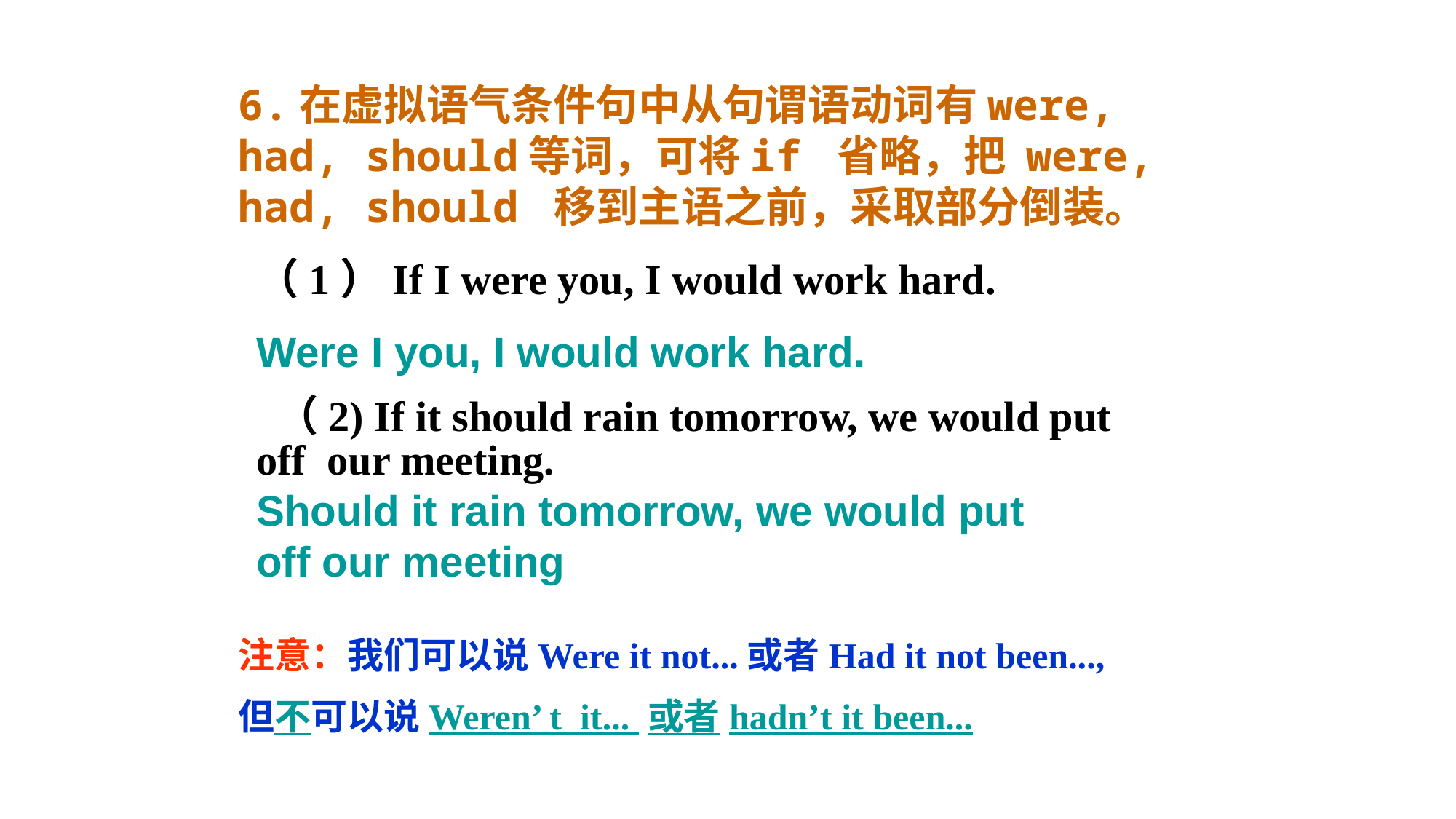

6.在虚拟语气条件句中从句谓语动词有were, had, should等词，可将if 省略，把 were, had, should 移到主语之前，采取部分倒装。
（1）If I were you, I would work hard.
Were I you, I would work hard.
 （2) If it should rain tomorrow, we would put off  our meeting.
Should it rain tomorrow, we would put
off our meeting
注意：我们可以说Were it not...或者Had it not been..., 但不可以说Weren’ t  it... 或者hadn’t it been...